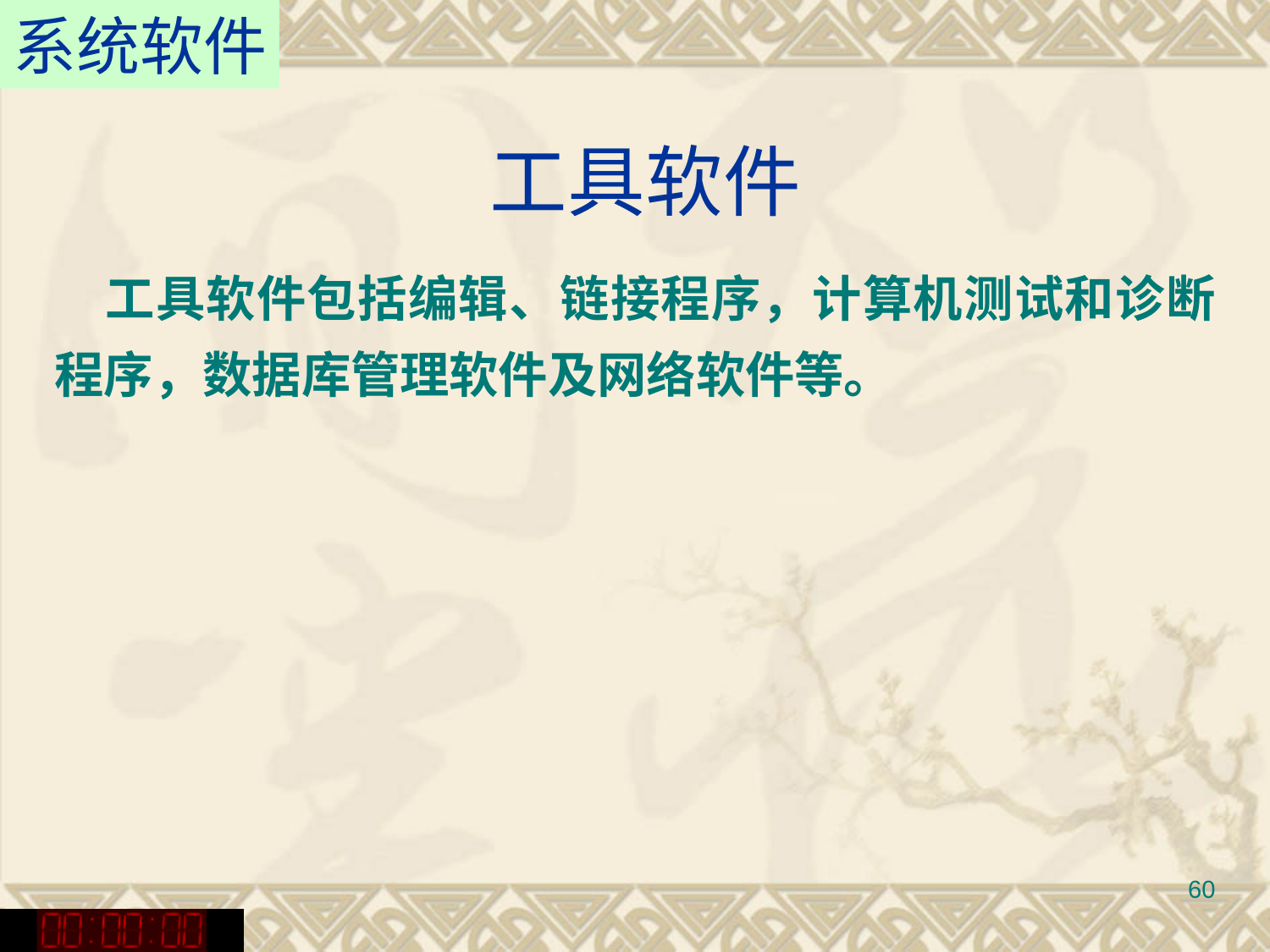

系统软件
工具软件
　工具软件包括编辑、链接程序，计算机测试和诊断程序，数据库管理软件及网络软件等。
60